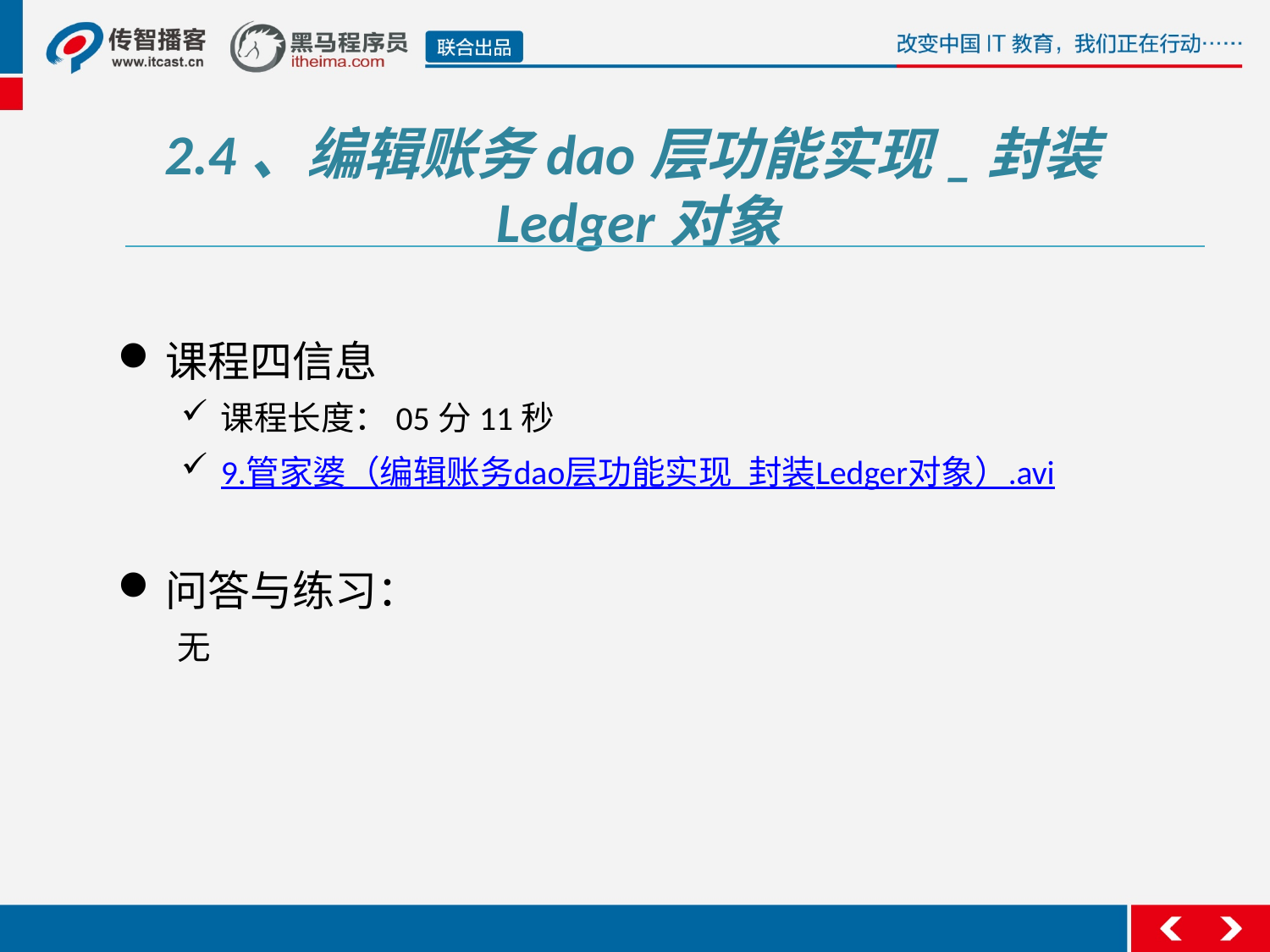

2.4、编辑账务dao层功能实现_封装Ledger对象

课程四信息
课程长度：05分11秒
9.管家婆（编辑账务dao层功能实现_封装Ledger对象）.avi

问答与练习：
       无